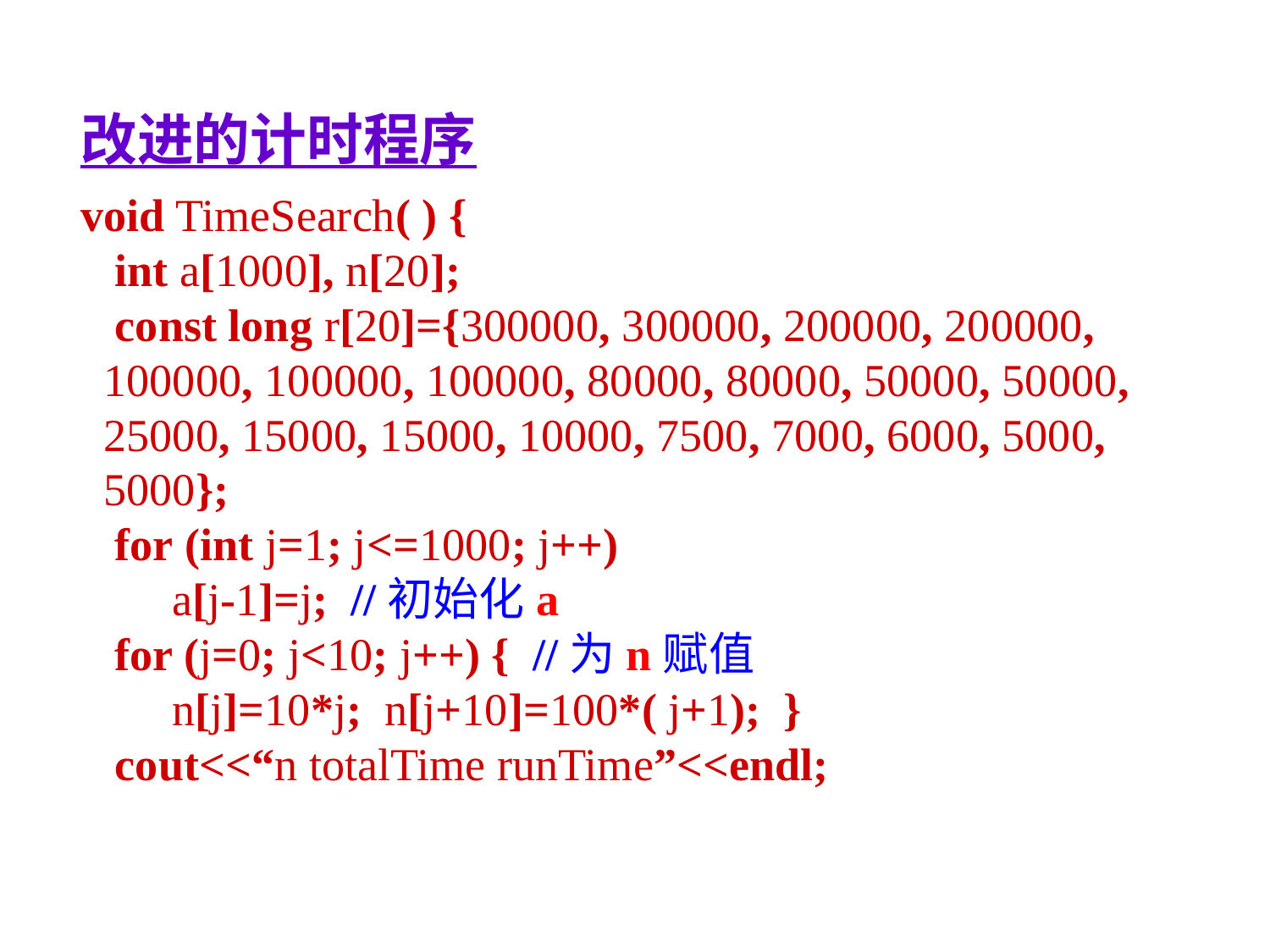

改进的计时程序
void TimeSearch( ) {
   int a[1000], n[20];
   const long r[20]={300000, 300000, 200000, 200000,
  100000, 100000, 100000, 80000, 80000, 50000, 50000,
  25000, 15000, 15000, 10000, 7500, 7000, 6000, 5000,
  5000};
   for (int j=1; j<=1000; j++)
        a[j-1]=j;  //初始化a
   for (j=0; j<10; j++) {  //为n赋值
        n[j]=10*j;  n[j+10]=100*( j+1);  }
   cout<<“n totalTime runTime”<<endl;
67